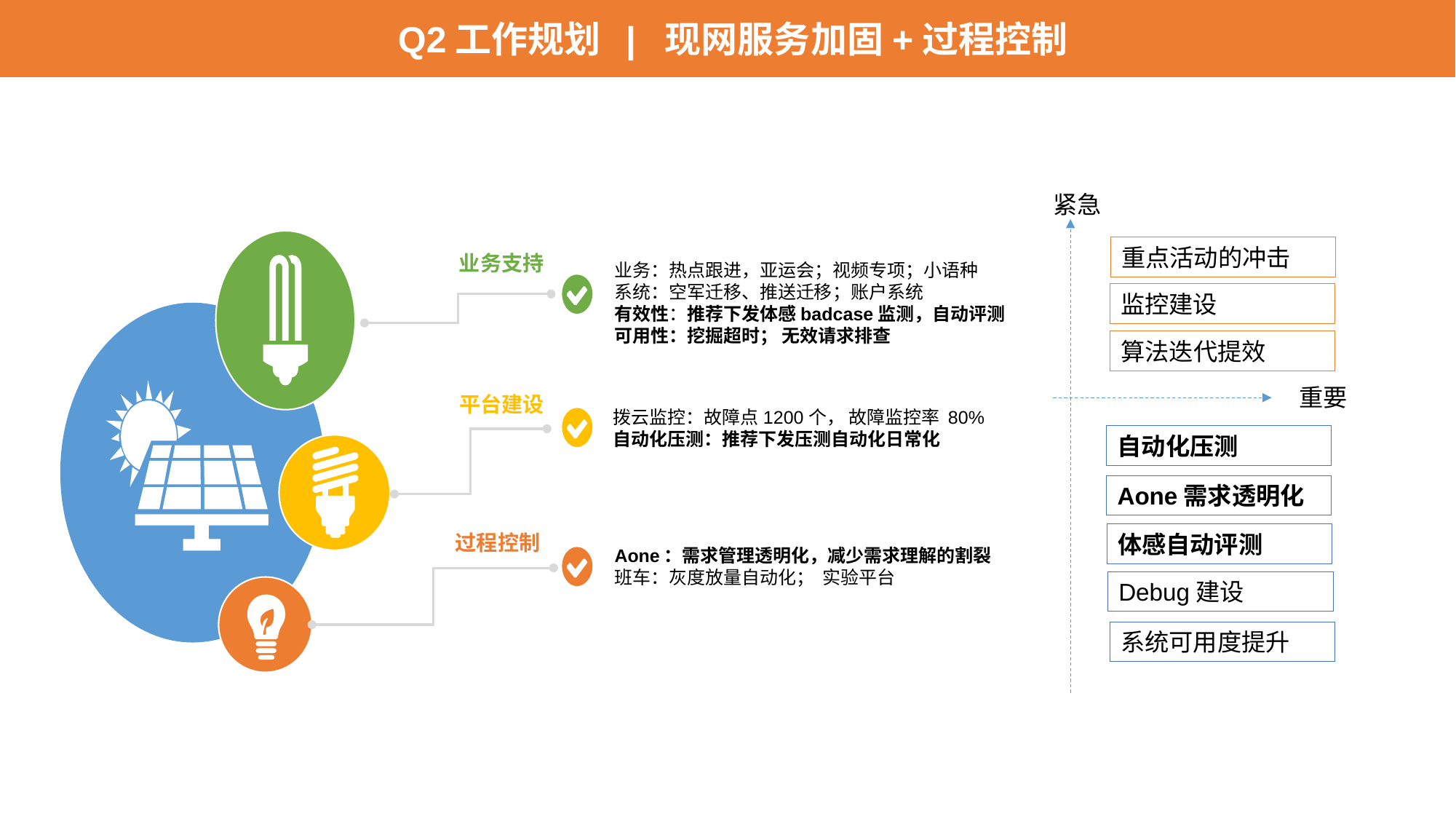

E6636BC20180234D783006ED91B0BAB0B2B9B20C184F8BD0A0D98436B1412BEB7B44B6380164DB0622992C08C84669E4080921AAE1D02B111BE0C24243AE29D524F1F88D0020C6A754A024976ED249E5FE43E0A97524C77348CE119531DD6C08DCB6269ACE2
 Q2工作规划  |  现网服务加固+过程控制
紧急

重点活动的冲击
业务支持
业务：热点跟进，亚运会；视频专项；小语种
系统：空军迁移、推送迁移；账户系统
有效性：推荐下发体感badcase监测，自动评测
可用性：挖掘超时； 无效请求排查

监控建设

算法迭代提效
重要

平台建设

拨云监控：故障点1200个， 故障监控率 80%
自动化压测：推荐下发压测自动化日常化

自动化压测

Aone需求透明化

体感自动评测
过程控制
Aone：需求管理透明化，减少需求理解的割裂
班车：灰度放量自动化；  实验平台

Debug建设

系统可用度提升